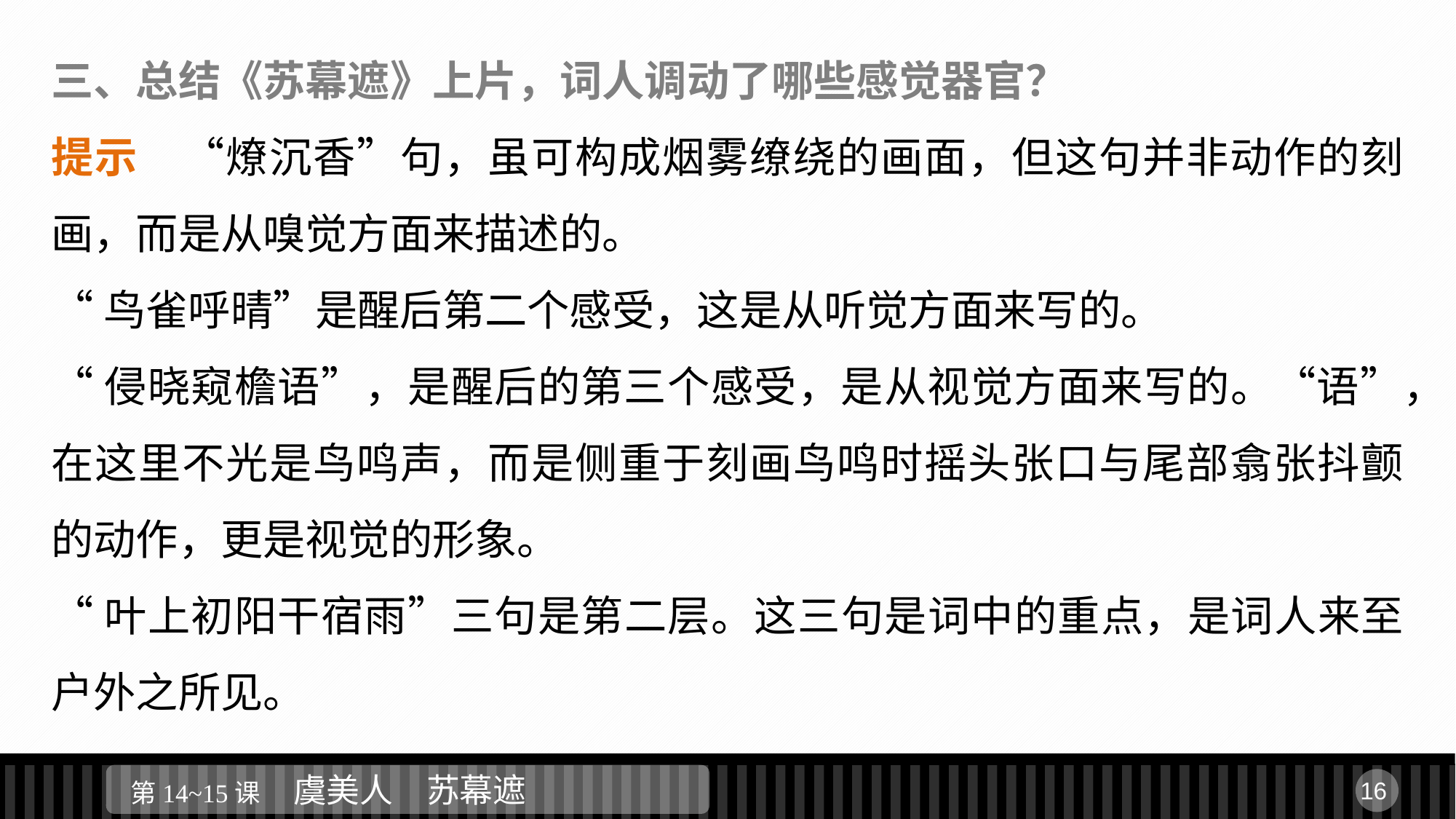

三、总结《苏幕遮》上片，词人调动了哪些感觉器官？
提示　“燎沉香”句，虽可构成烟雾缭绕的画面，但这句并非动作的刻画，而是从嗅觉方面来描述的。
“鸟雀呼晴”是醒后第二个感受，这是从听觉方面来写的。
“侵晓窥檐语”，是醒后的第三个感受，是从视觉方面来写的。“语”，在这里不光是鸟鸣声，而是侧重于刻画鸟鸣时摇头张口与尾部翕张抖颤的动作，更是视觉的形象。
“叶上初阳干宿雨”三句是第二层。这三句是词中的重点，是词人来至户外之所见。